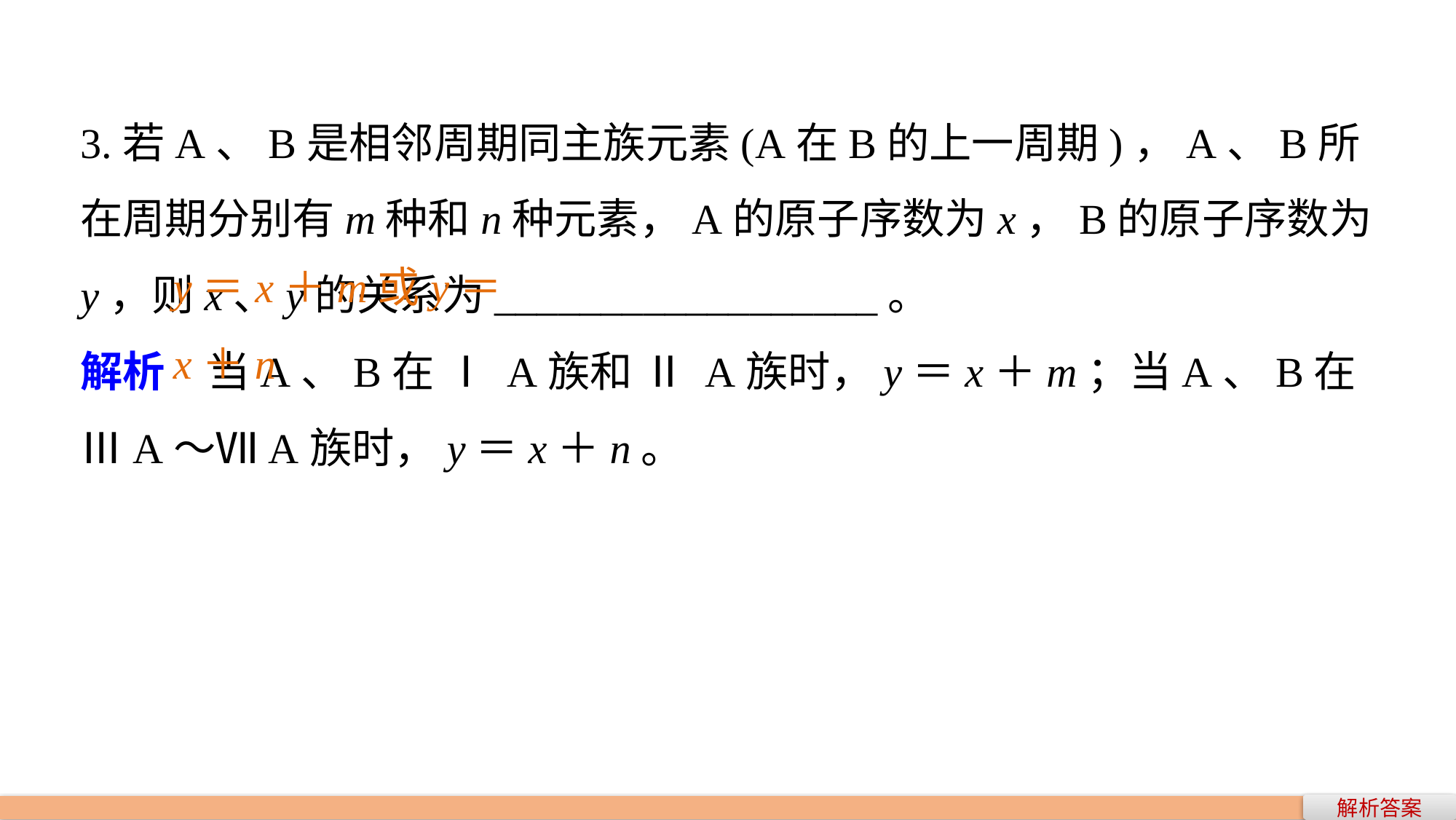

3.若A、B是相邻周期同主族元素(A在B的上一周期)，A、B所在周期分别有m种和n种元素，A的原子序数为x，B的原子序数为y，则x、y的关系为__________________。
解析　当A、B在 Ⅰ A族和 Ⅱ A族时，y＝x＋m；当A、B在ⅢA～ⅦA族时，y＝x＋n。
y＝x＋m或y＝x＋n
解析答案